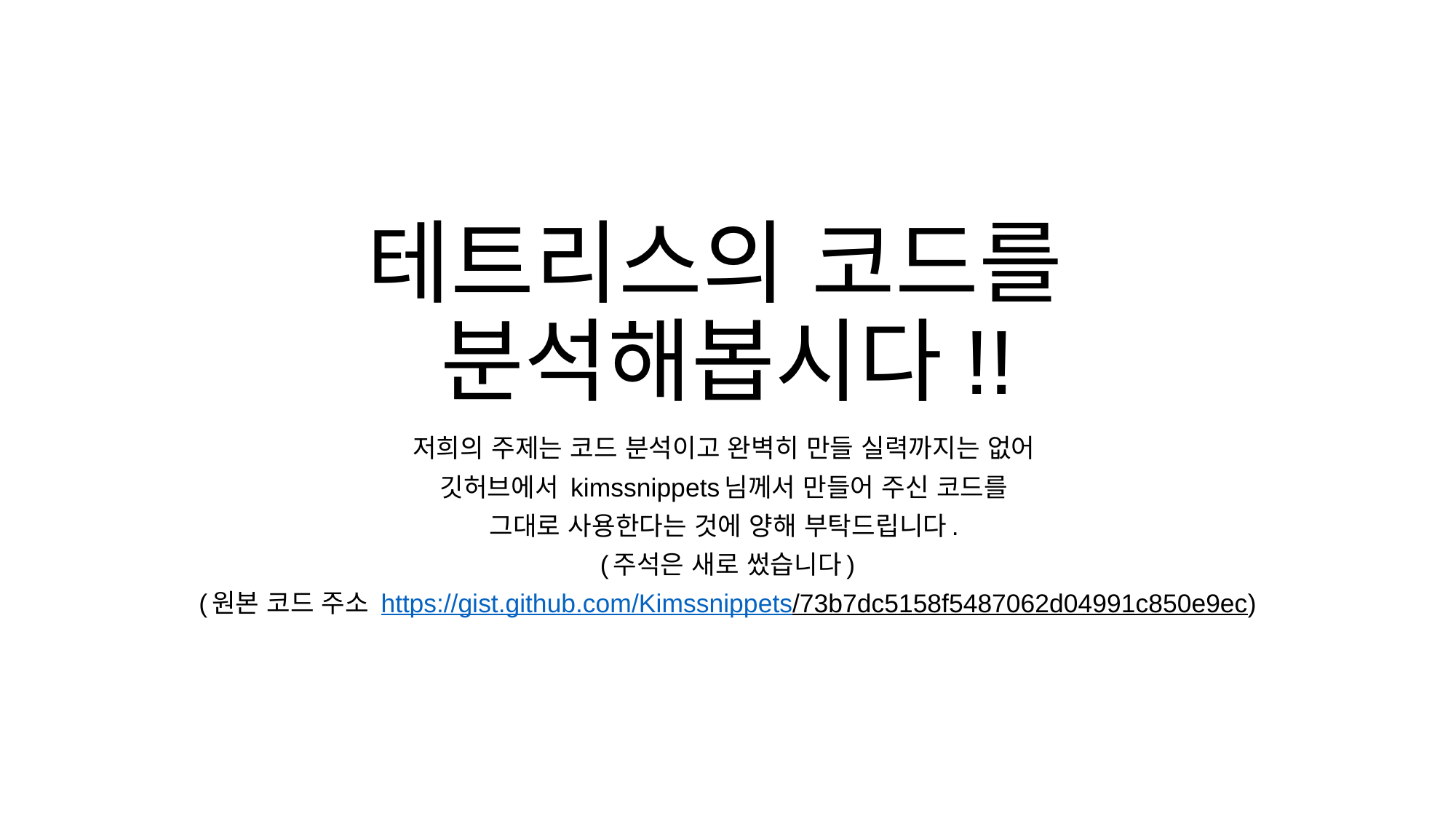

# 테트리스의 코드를 분석해봅시다!!
저희의 주제는 코드 분석이고 완벽히 만들 실력까지는 없어
깃허브에서 kimssnippets님께서 만들어 주신 코드를
그대로 사용한다는 것에 양해 부탁드립니다.
(주석은 새로 썼습니다)
(원본 코드 주소 https://gist.github.com/Kimssnippets/73b7dc5158f5487062d04991c850e9ec)